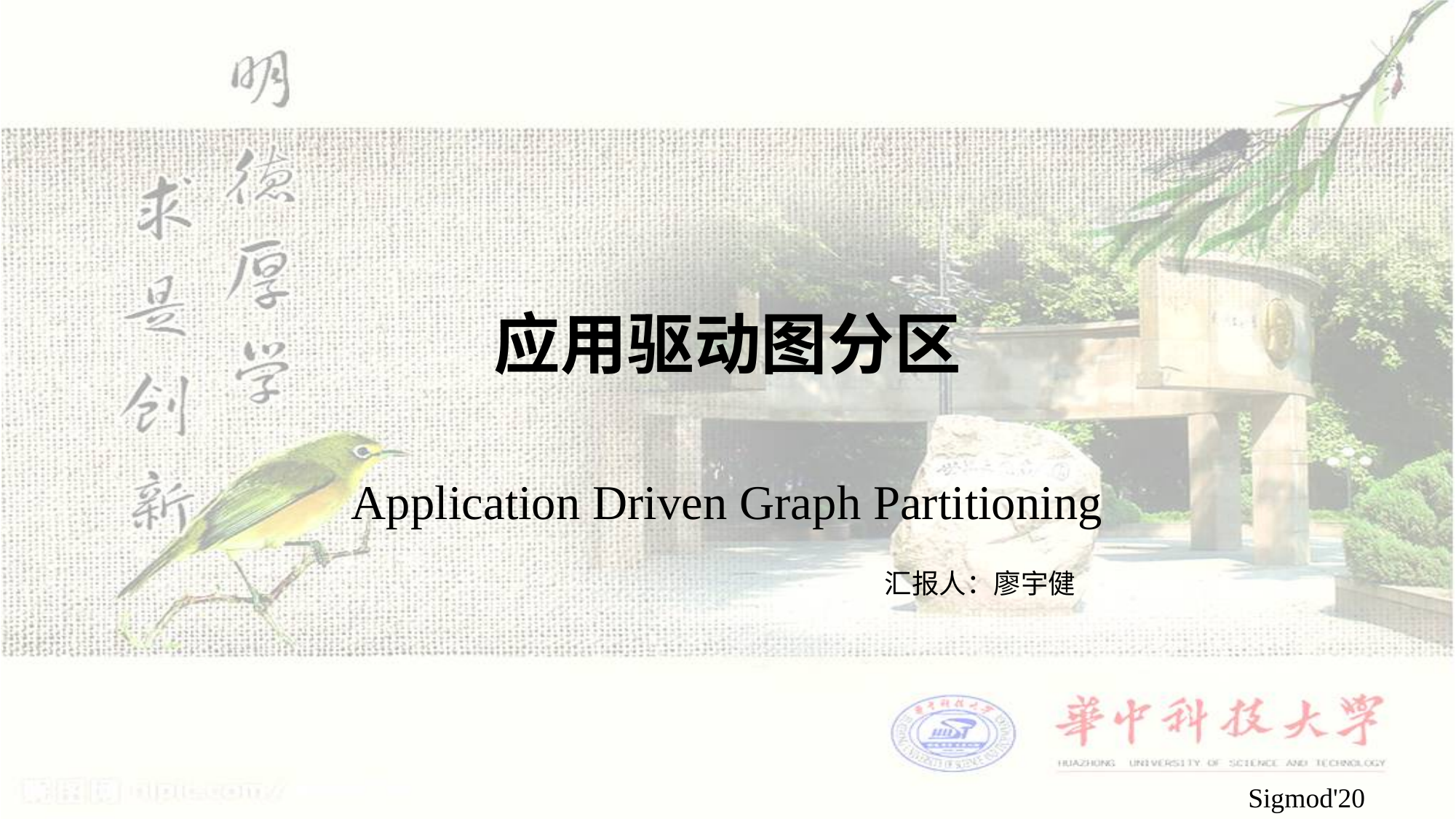

# 应用驱动图分区
Application Driven Graph Partitioning
汇报人：廖宇健
Sigmod'20